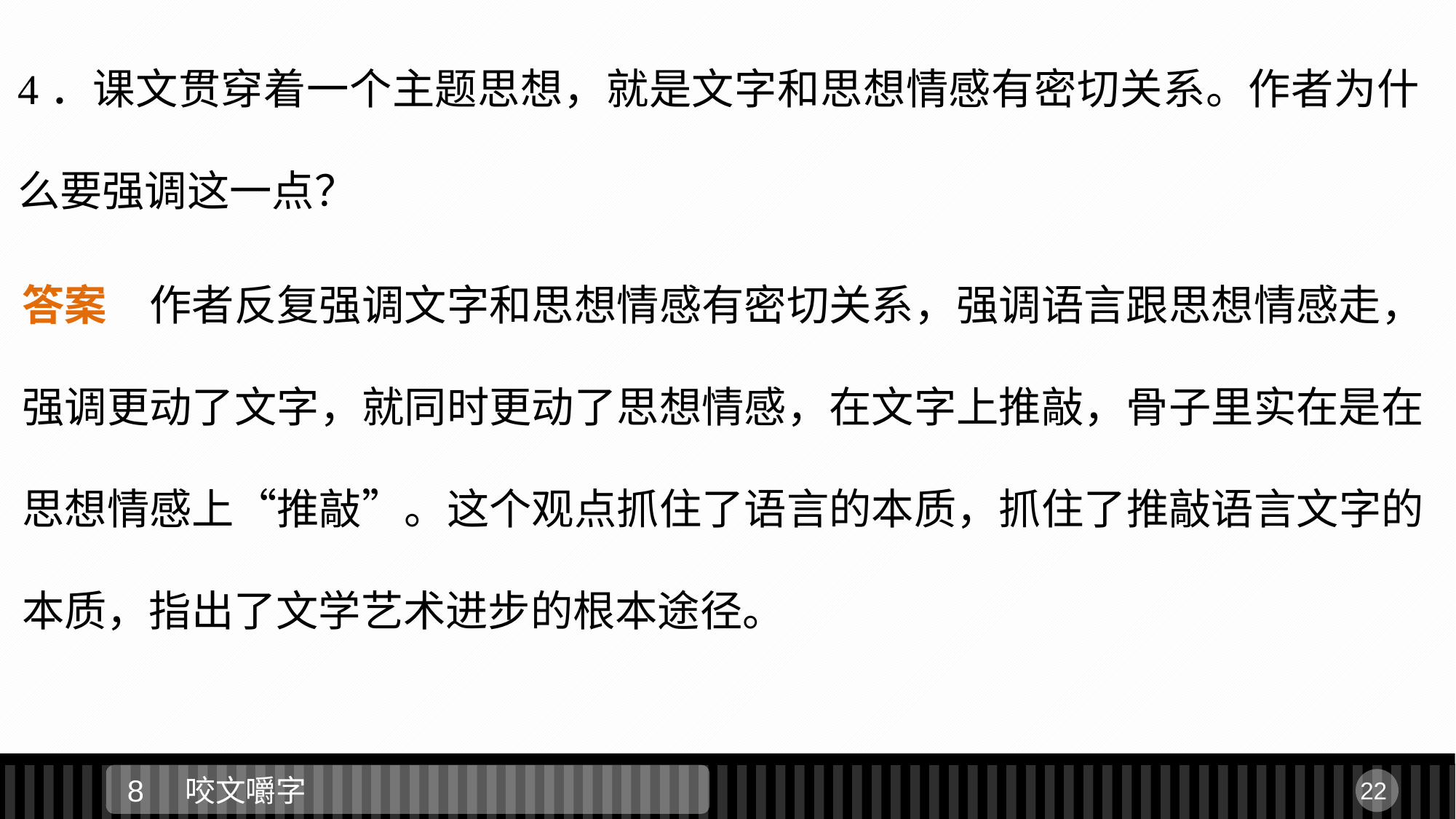

4．课文贯穿着一个主题思想，就是文字和思想情感有密切关系。作者为什么要强调这一点？
答案　作者反复强调文字和思想情感有密切关系，强调语言跟思想情感走，强调更动了文字，就同时更动了思想情感，在文字上推敲，骨子里实在是在思想情感上“推敲”。这个观点抓住了语言的本质，抓住了推敲语言文字的本质，指出了文学艺术进步的根本途径。